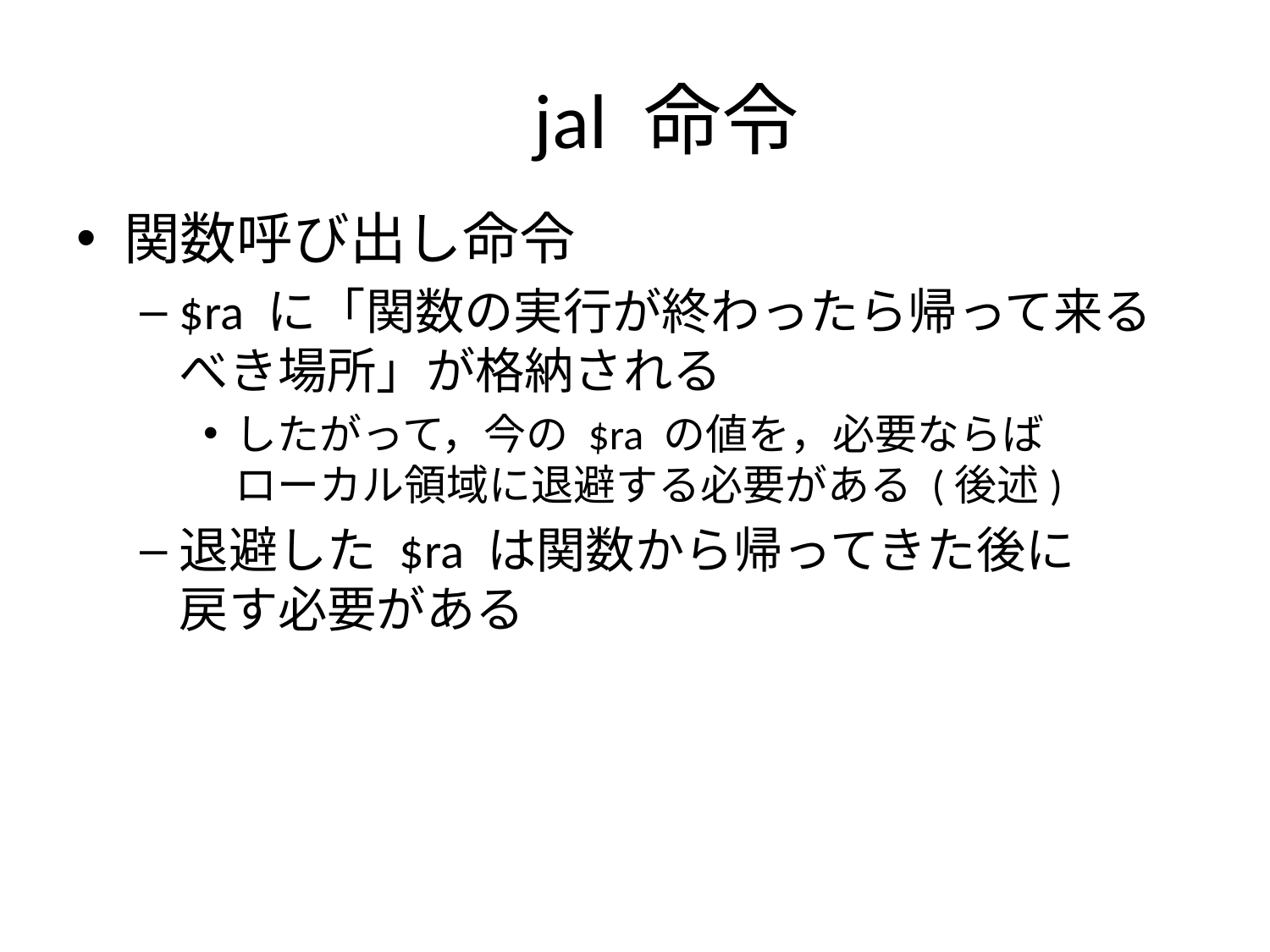

# jal 命令
関数呼び出し命令
$ra に「関数の実行が終わったら帰って来るべき場所」が格納される
したがって，今の $ra の値を，必要ならば
ローカル領域に退避する必要がある (後述)
退避した $ra は関数から帰ってきた後に
戻す必要がある